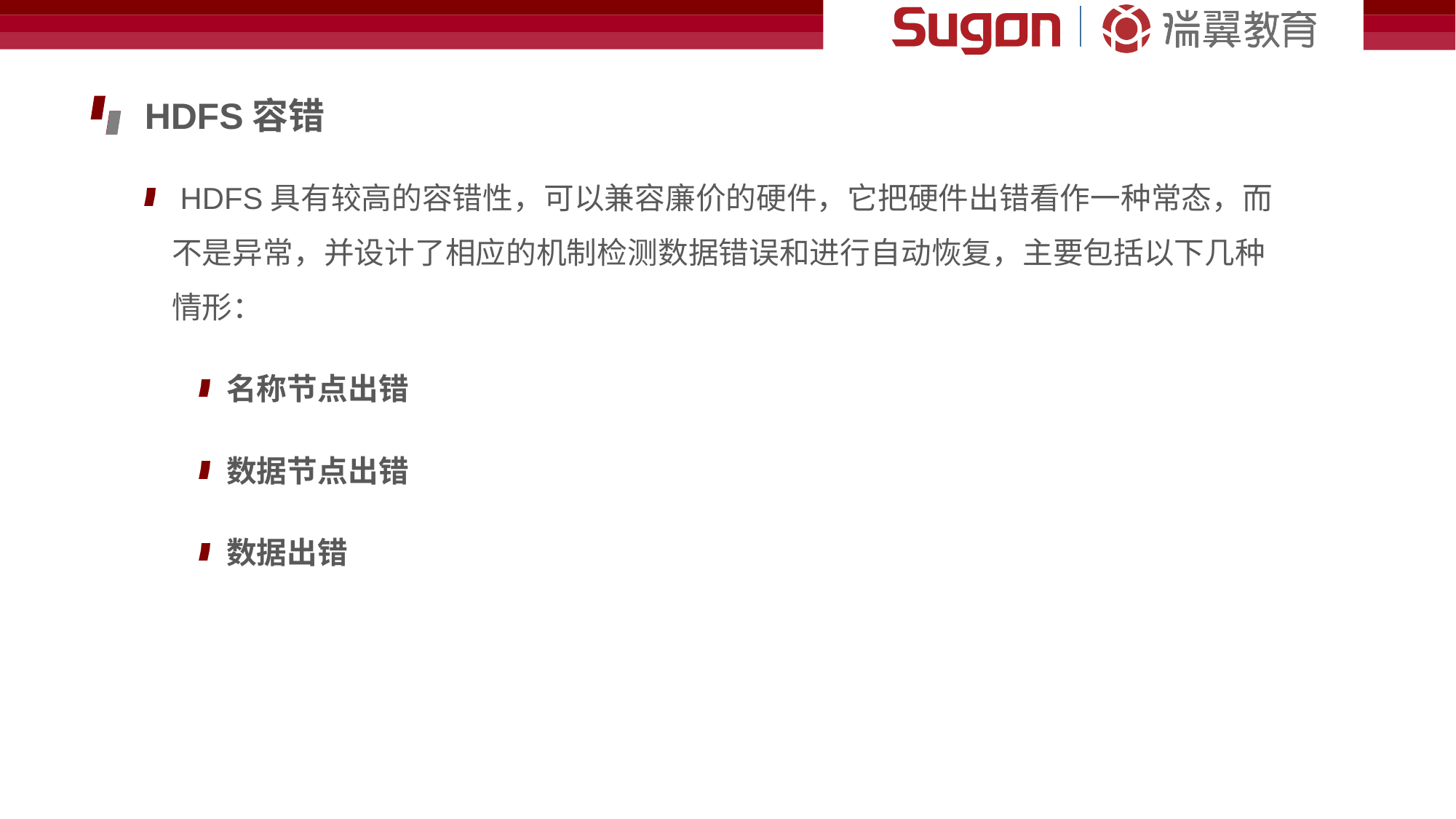

HDFS容错

 HDFS具有较高的容错性，可以兼容廉价的硬件，它把硬件出错看作一种常态，而不是异常，并设计了相应的机制检测数据错误和进行自动恢复，主要包括以下几种情形：
名称节点出错
数据节点出错
数据出错